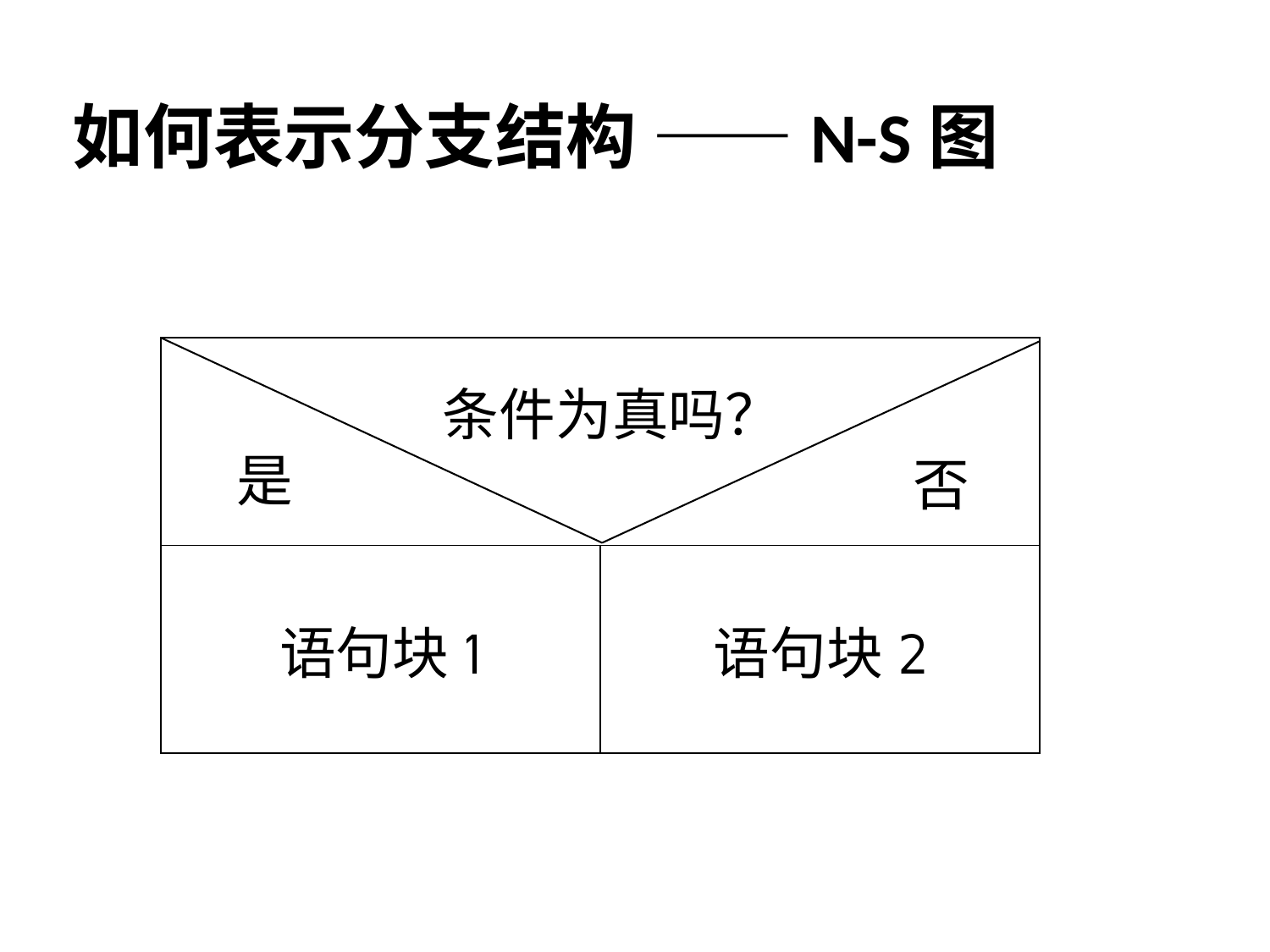

# 如何表示分支结构 ——N-S图
|  |  |
| --- | --- |
| 语句块1 | 语句块2 |
条件为真吗？
是
否